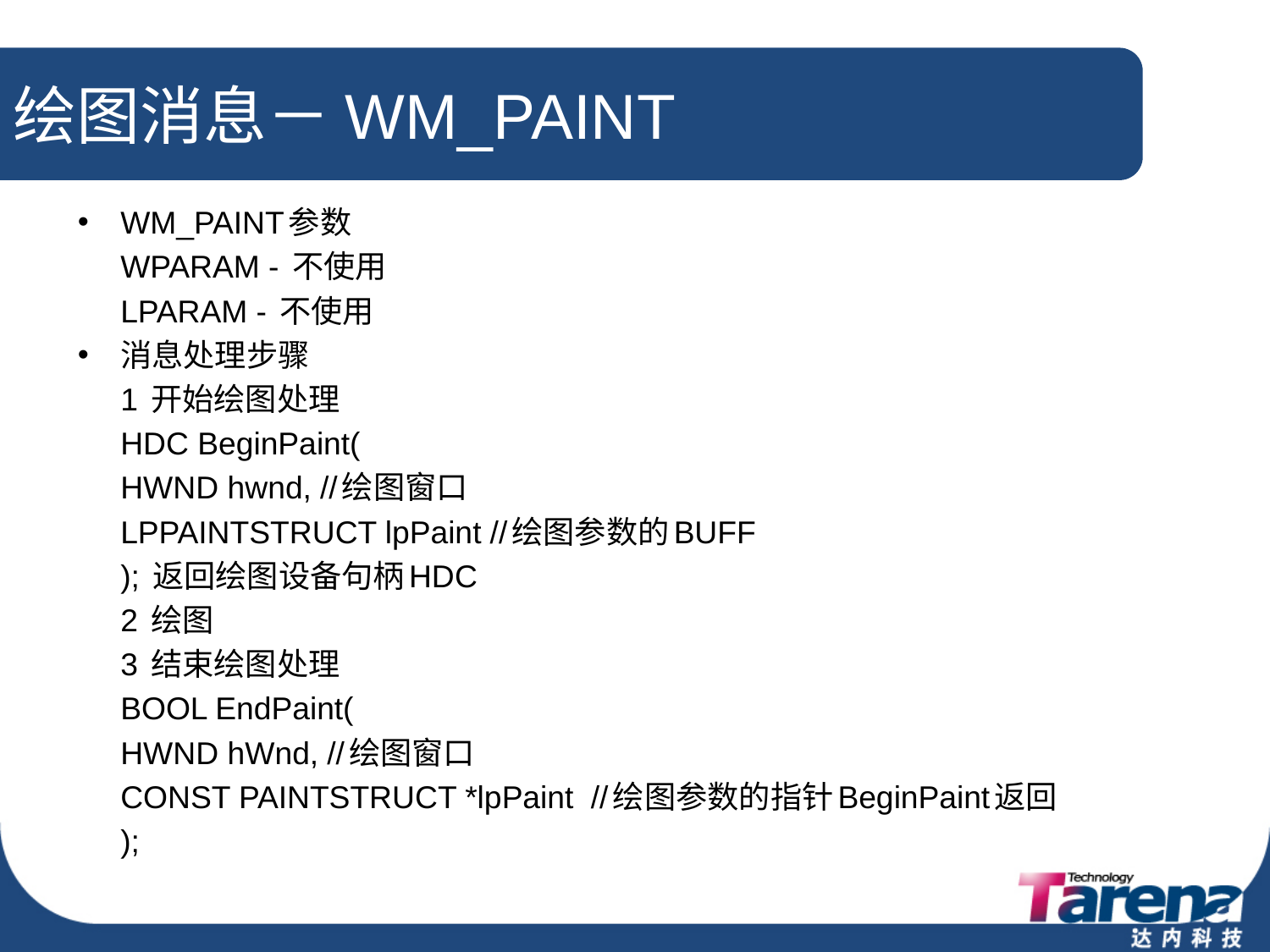

# 绘图消息－WM_PAINT
WM_PAINT参数
	WPARAM - 不使用
	LPARAM - 不使用
消息处理步骤
	1 开始绘图处理
	HDC BeginPaint(
		HWND hwnd, //绘图窗口
		LPPAINTSTRUCT lpPaint //绘图参数的BUFF
	); 返回绘图设备句柄HDC
	2 绘图
	3 结束绘图处理
	BOOL EndPaint(
		HWND hWnd, //绘图窗口
		CONST PAINTSTRUCT *lpPaint  //绘图参数的指针BeginPaint返回
	);